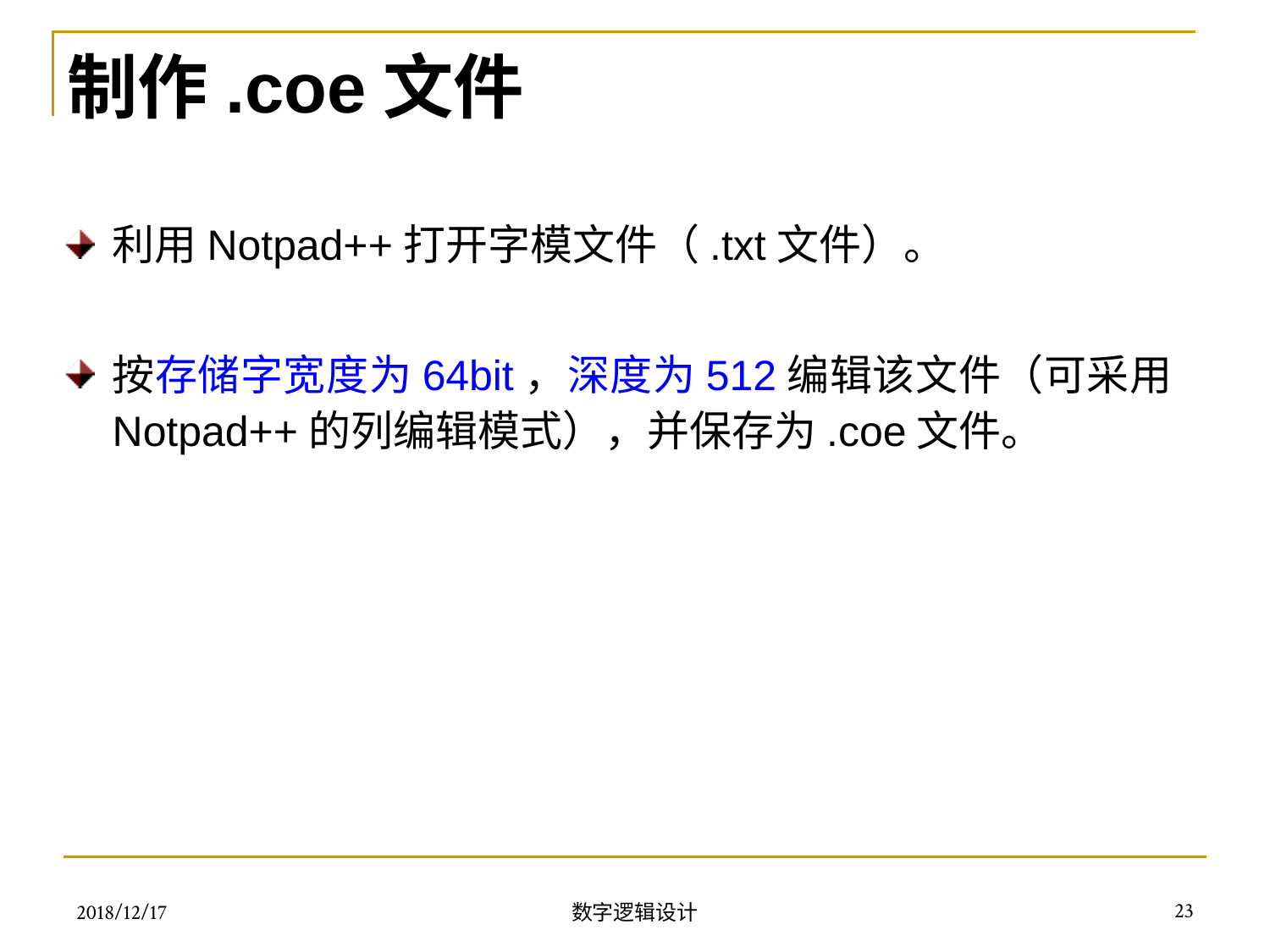

制作.coe文件
利用Notpad++打开字模文件（.txt文件）。

按存储字宽度为64bit，深度为512编辑该文件（可采用Notpad++的列编辑模式），并保存为.coe文件。
2018/12/17
23
数字逻辑设计